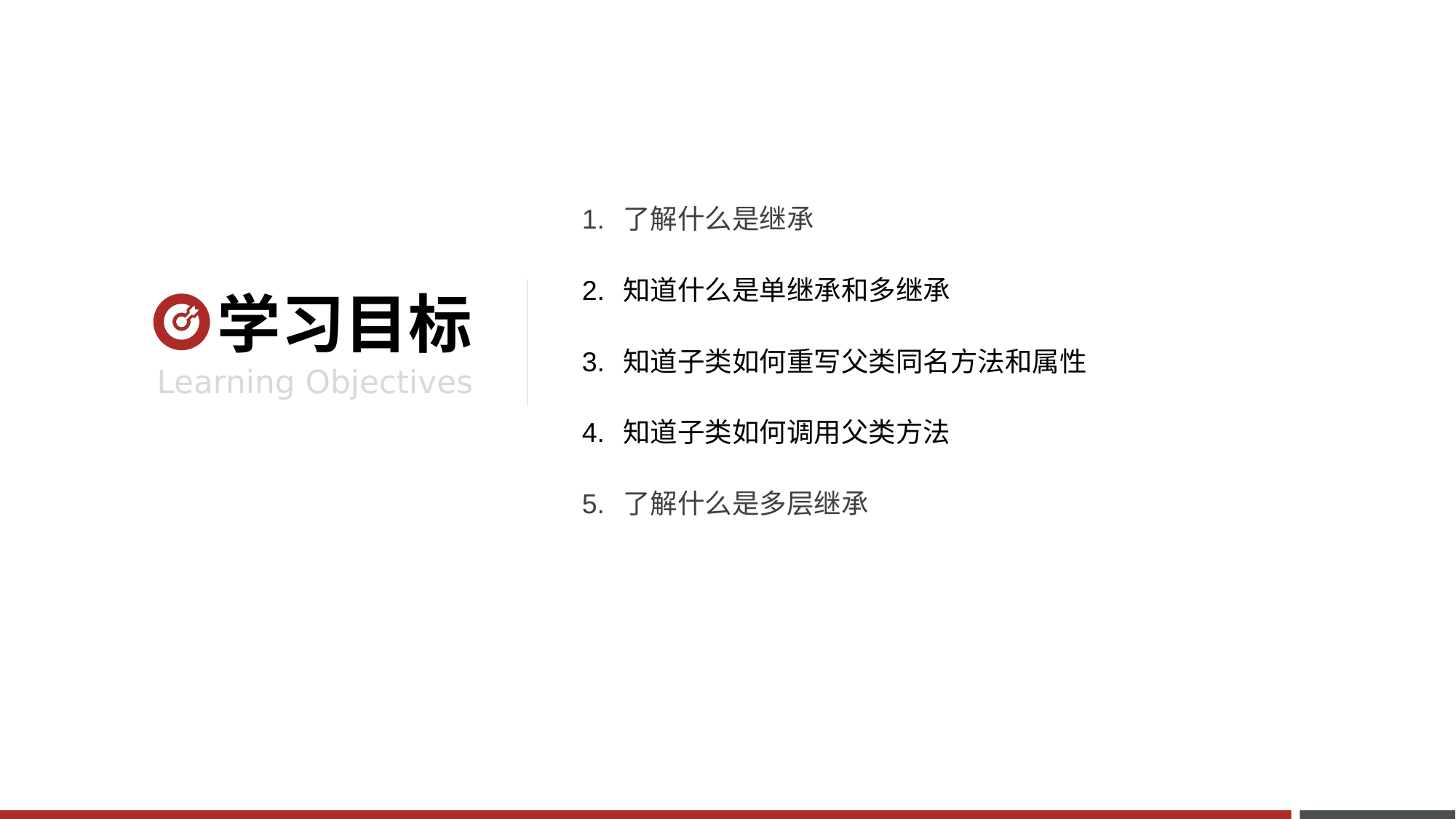

了解什么是继承
知道什么是单继承和多继承
知道子类如何重写父类同名方法和属性
知道子类如何调用父类方法
了解什么是多层继承